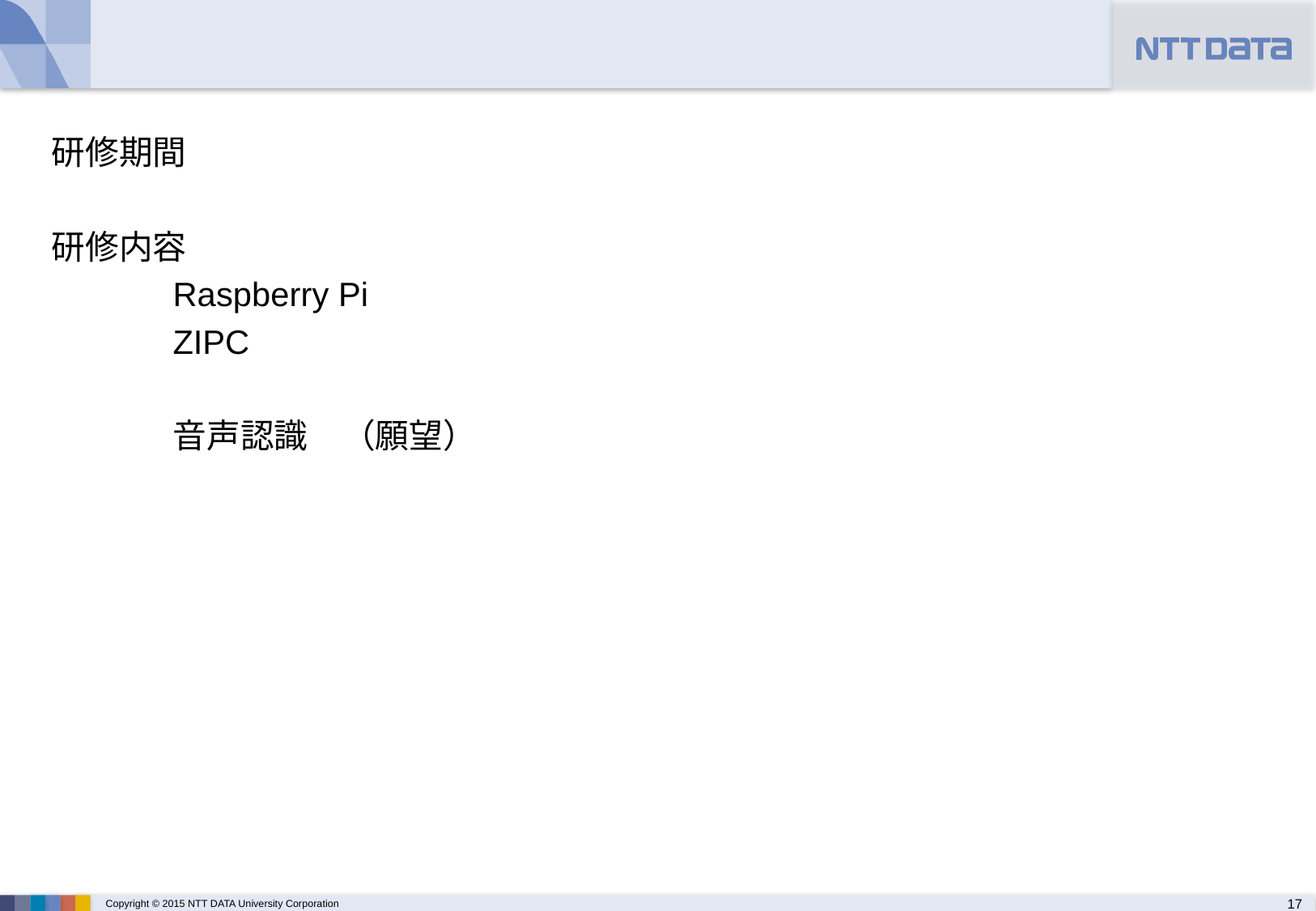

#
研修期間

研修内容
	Raspberry Pi
	ZIPC

	音声認識　（願望）